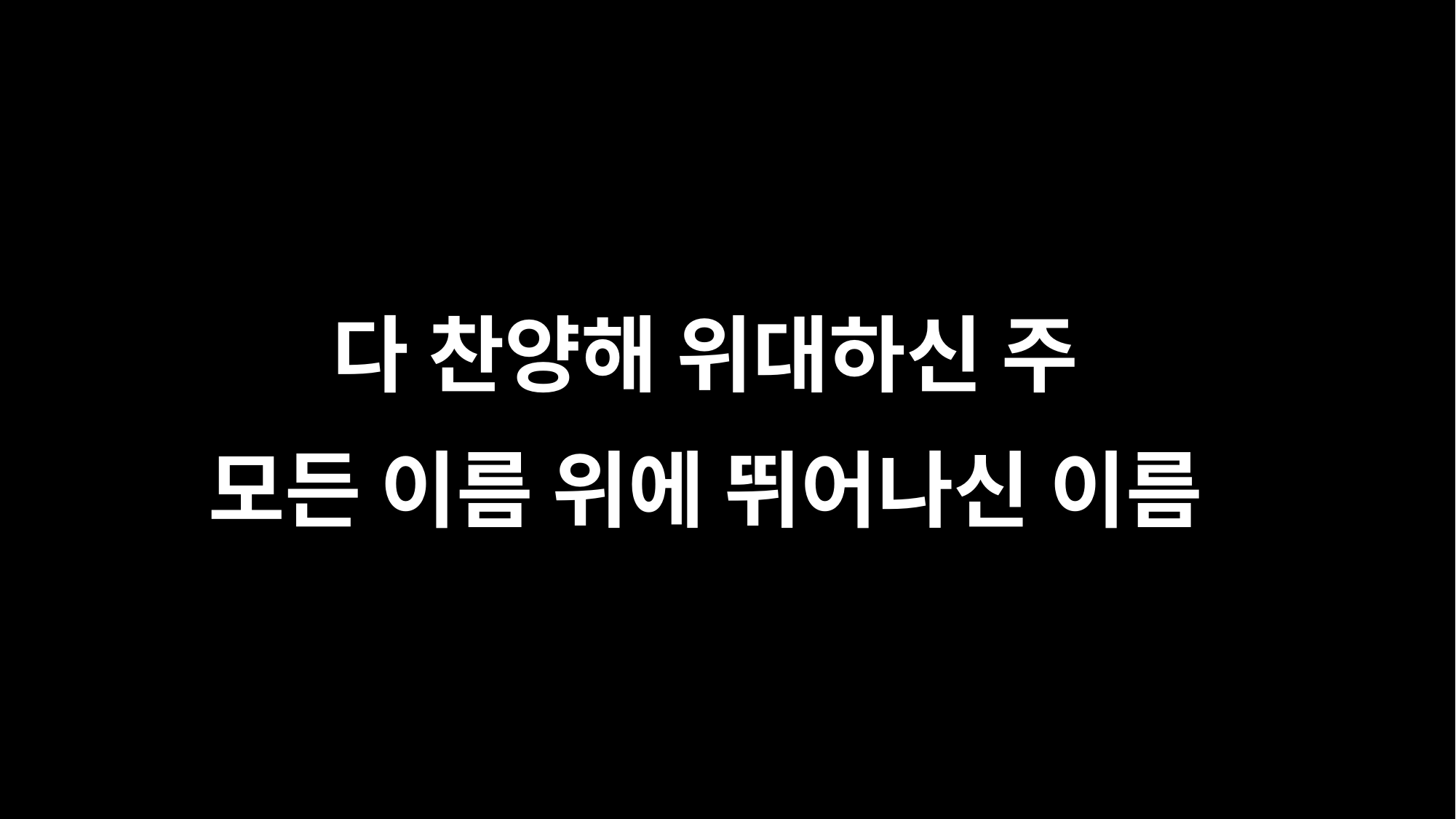

다 찬양해 위대하신 주
모든 이름 위에 뛰어나신 이름